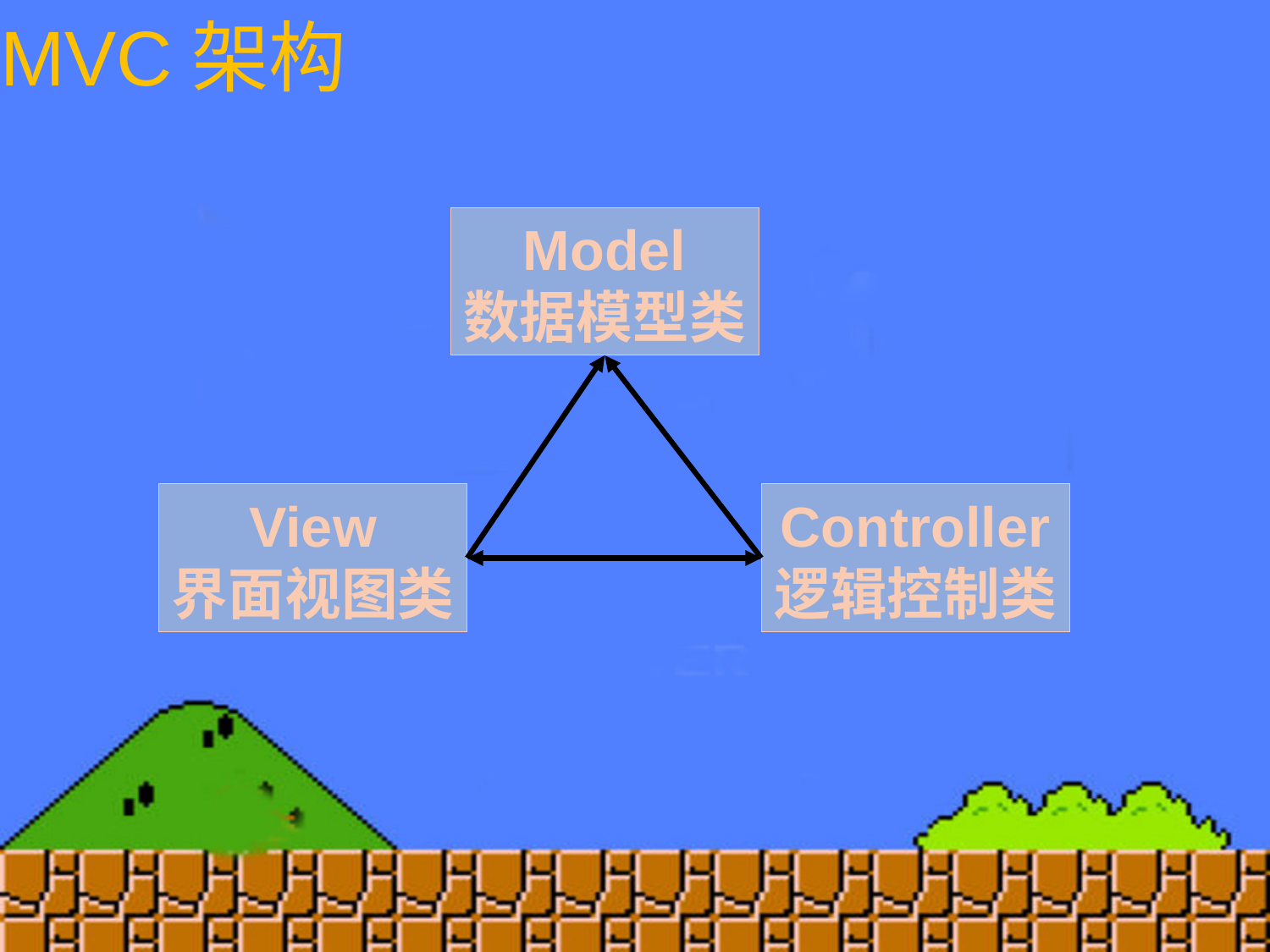

MVC架构
Model
数据模型类
View
界面视图类
Controller
逻辑控制类